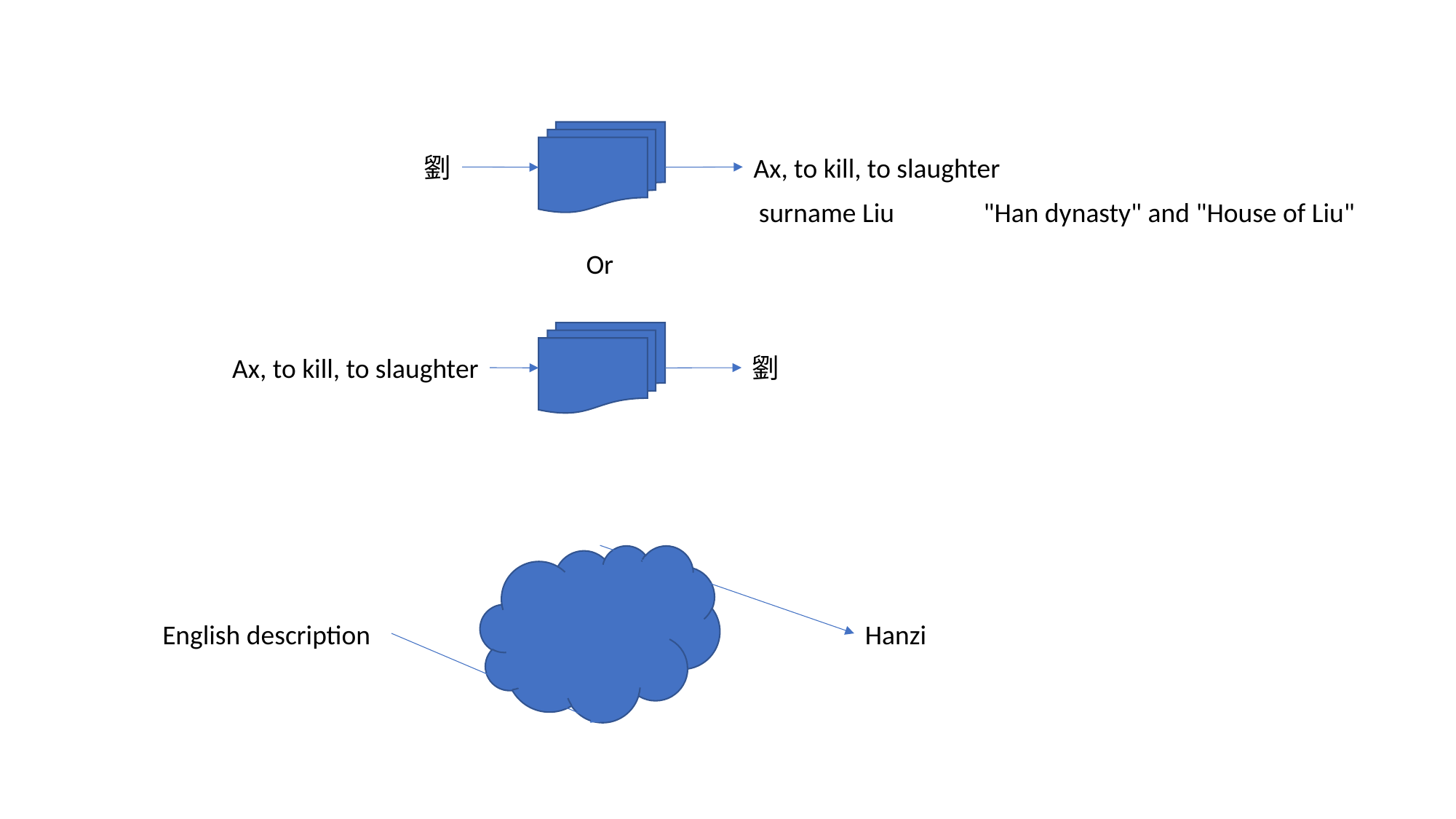

劉
Ax, to kill, to slaughter
"Han dynasty" and "House of Liu"
surname Liu
Or

Ax, to kill, to slaughter
劉

English description
Hanzi